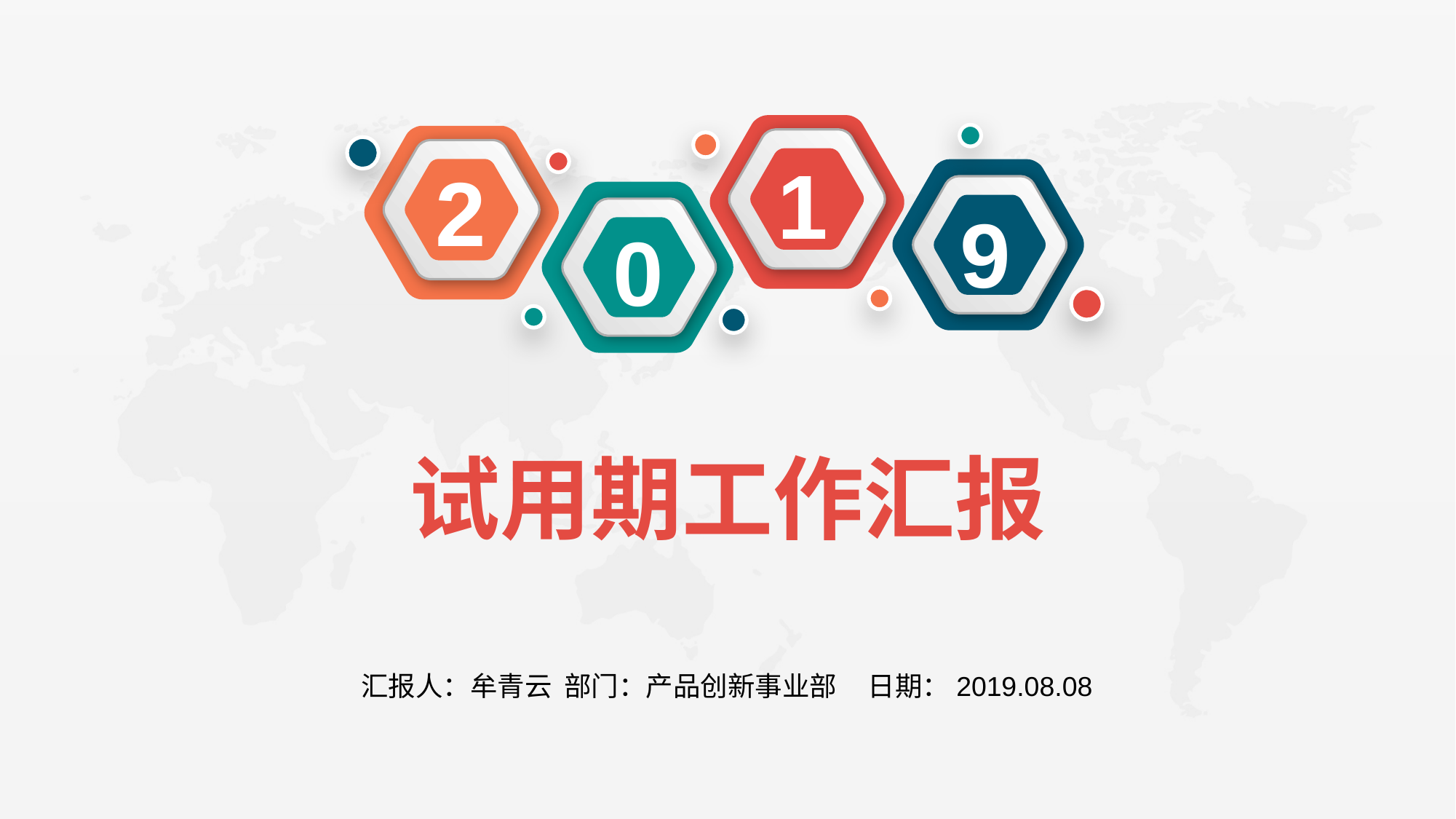

1
2

9
0

试用期工作汇报

汇报人：牟青云  部门：产品创新事业部     日期：2019.08.08